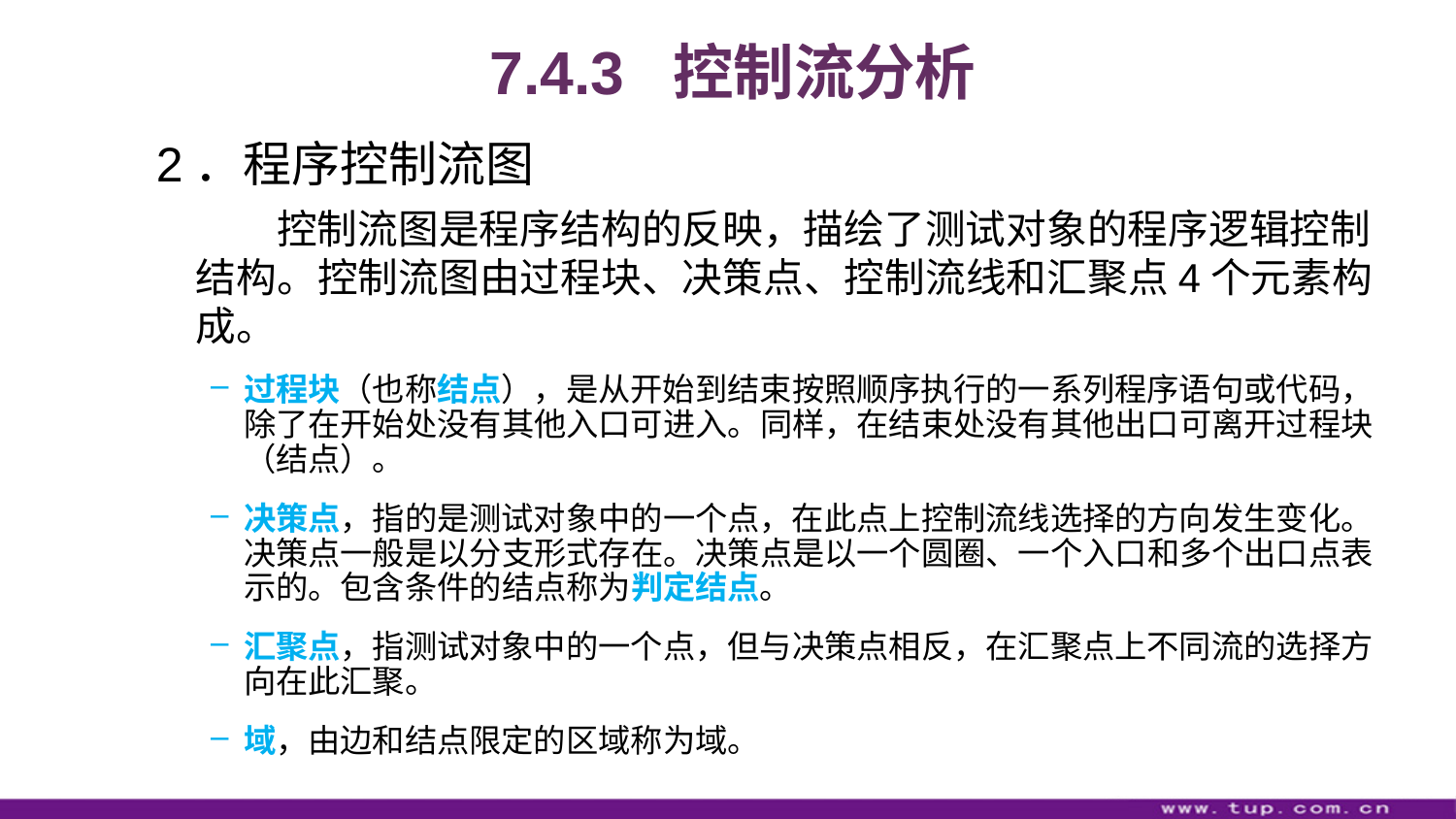

7.4.3  控制流分析
2．程序控制流图
控制流图是程序结构的反映，描绘了测试对象的程序逻辑控制结构。控制流图由过程块、决策点、控制流线和汇聚点4个元素构成。
过程块（也称结点），是从开始到结束按照顺序执行的一系列程序语句或代码，除了在开始处没有其他入口可进入。同样，在结束处没有其他出口可离开过程块（结点）。
决策点，指的是测试对象中的一个点，在此点上控制流线选择的方向发生变化。决策点一般是以分支形式存在。决策点是以一个圆圈、一个入口和多个出口点表示的。包含条件的结点称为判定结点。
汇聚点，指测试对象中的一个点，但与决策点相反，在汇聚点上不同流的选择方向在此汇聚。
域，由边和结点限定的区域称为域。